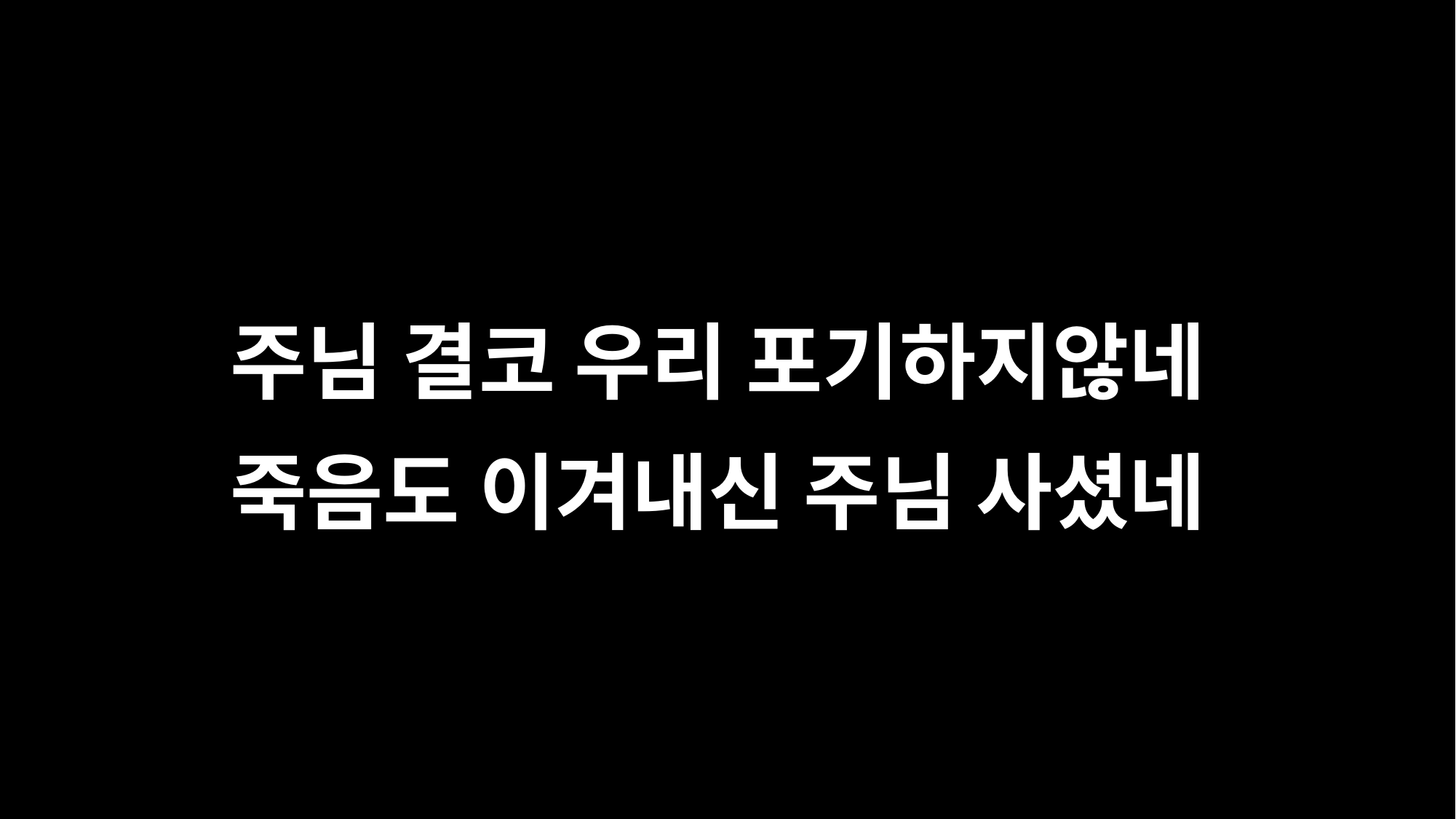

주님 결코 우리 포기하지않네
죽음도 이겨내신 주님 사셨네